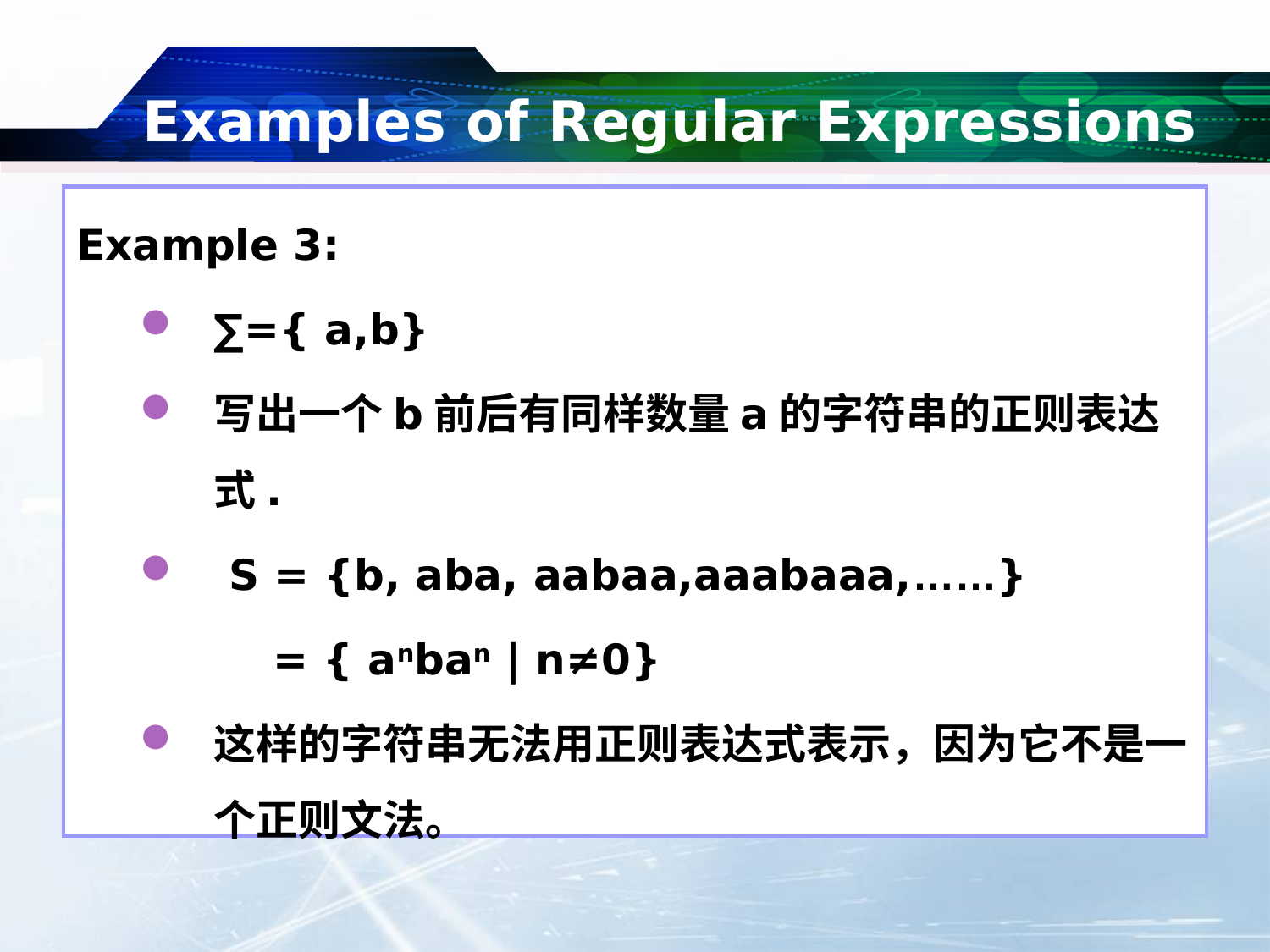

# Examples of Regular Expressions
Example 3:
∑={ a,b}
写出一个b前后有同样数量a的字符串的正则表达式.
 S = {b, aba, aabaa,aaabaaa,……}
         = { anban | n≠0}
这样的字符串无法用正则表达式表示，因为它不是一个正则文法。